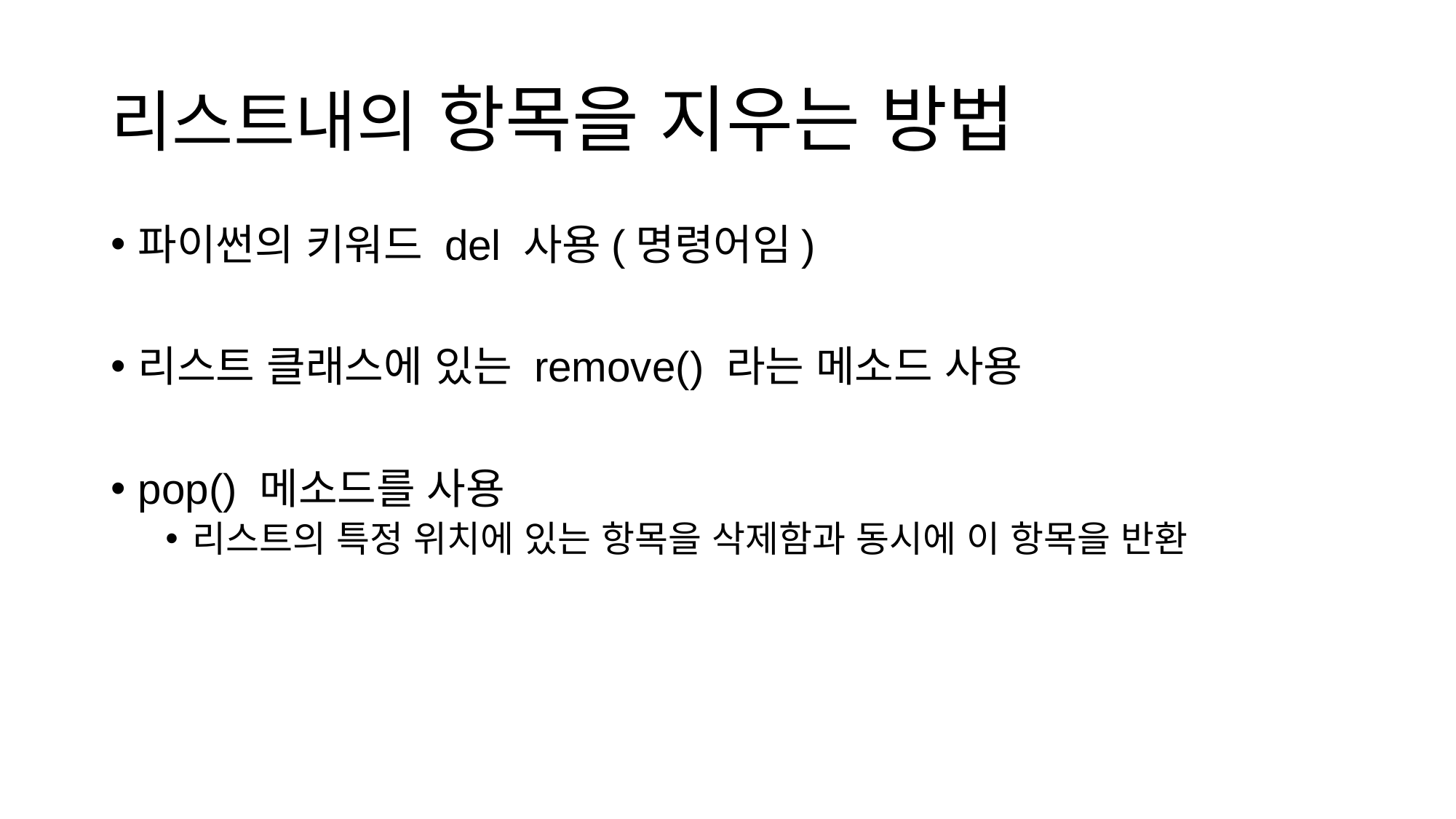

# 리스트내의 항목을 지우는 방법
파이썬의 키워드 del 사용(명령어임)

리스트 클래스에 있는 remove() 라는 메소드 사용

pop() 메소드를 사용
리스트의 특정 위치에 있는 항목을 삭제함과 동시에 이 항목을 반환